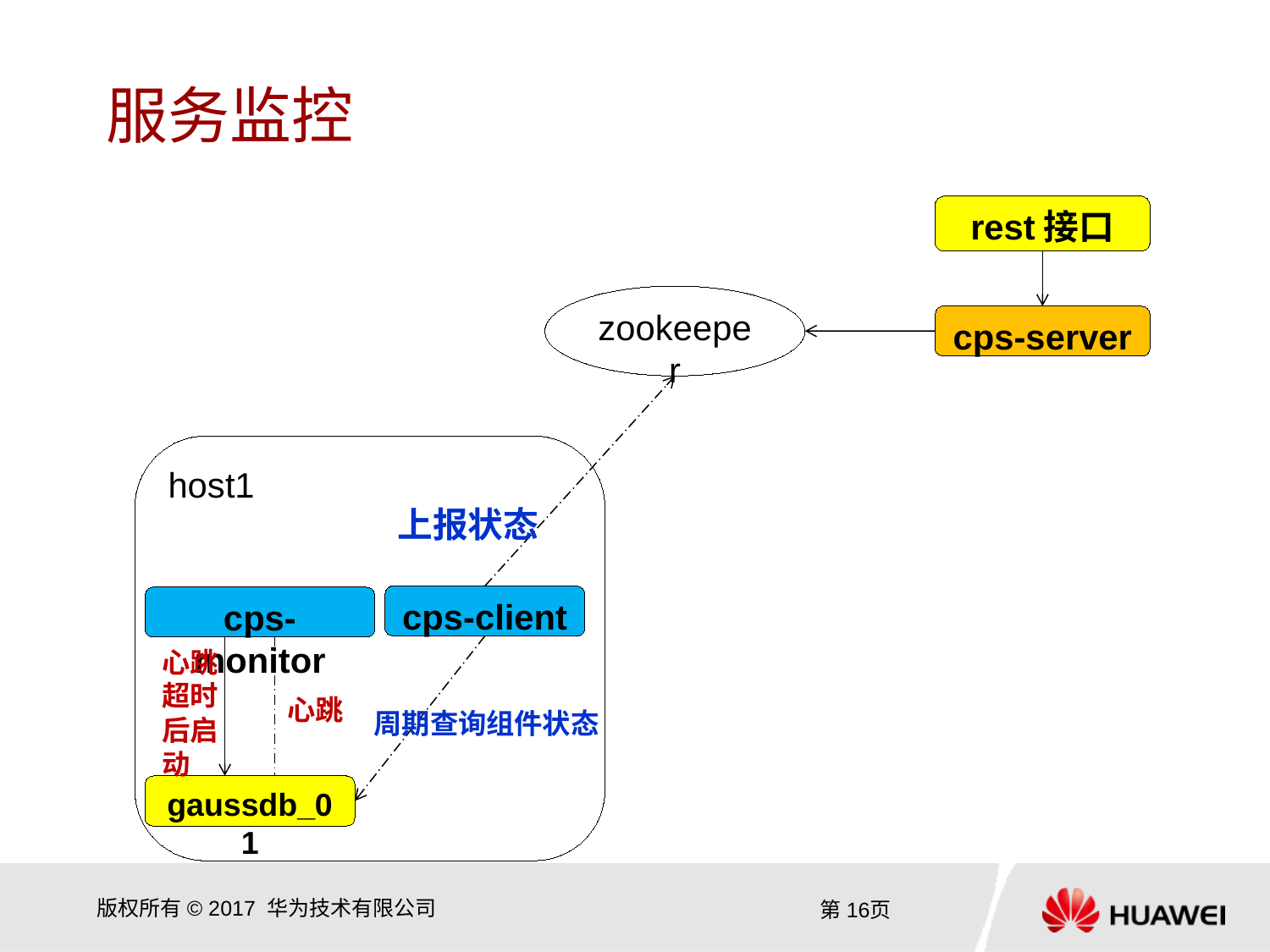

# 服务监控
rest接口
zookeeper
cps-server
host1
上报状态
cps-client
cps-monitor
心跳超时后启动
心跳
周期查询组件状态
gaussdb_01